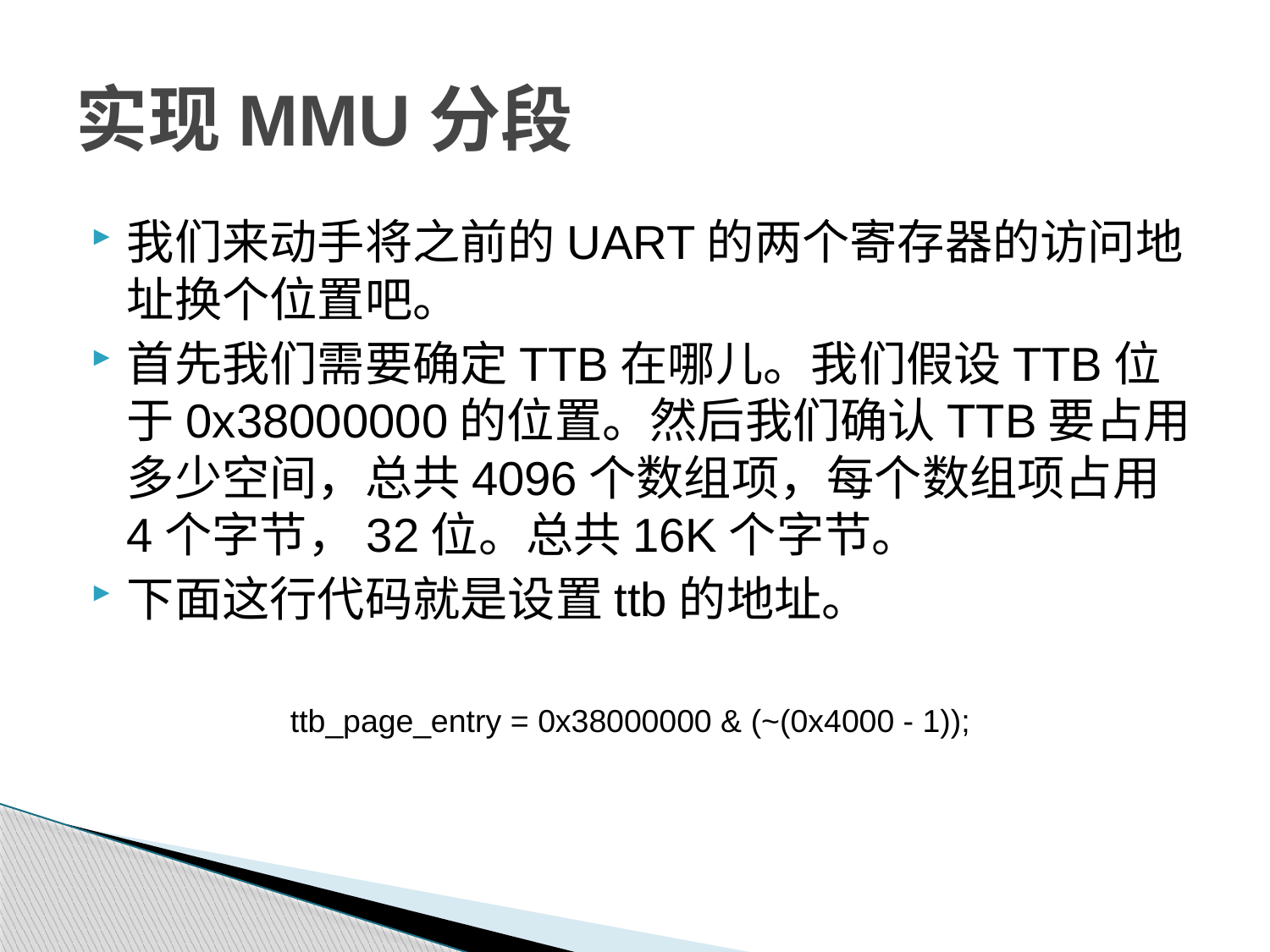

# 实现MMU分段
我们来动手将之前的UART的两个寄存器的访问地址换个位置吧。
首先我们需要确定TTB在哪儿。我们假设TTB位于0x38000000的位置。然后我们确认TTB要占用多少空间，总共4096个数组项，每个数组项占用4个字节，32位。总共16K个字节。
下面这行代码就是设置ttb的地址。

ttb_page_entry = 0x38000000 & (~(0x4000 - 1));